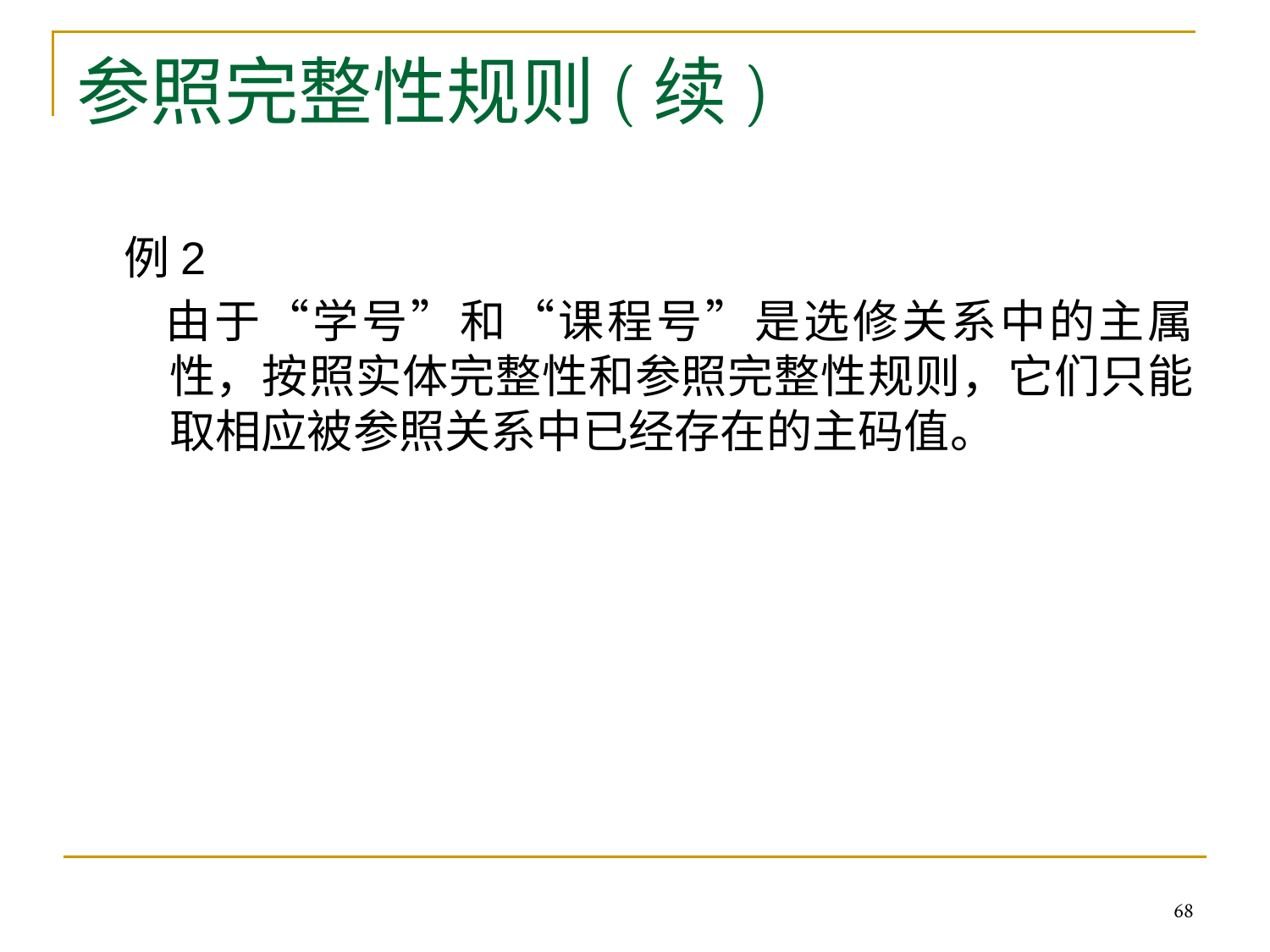

# 参照完整性规则(续)
例2
  由于“学号”和“课程号”是选修关系中的主属性，按照实体完整性和参照完整性规则，它们只能取相应被参照关系中已经存在的主码值。

68